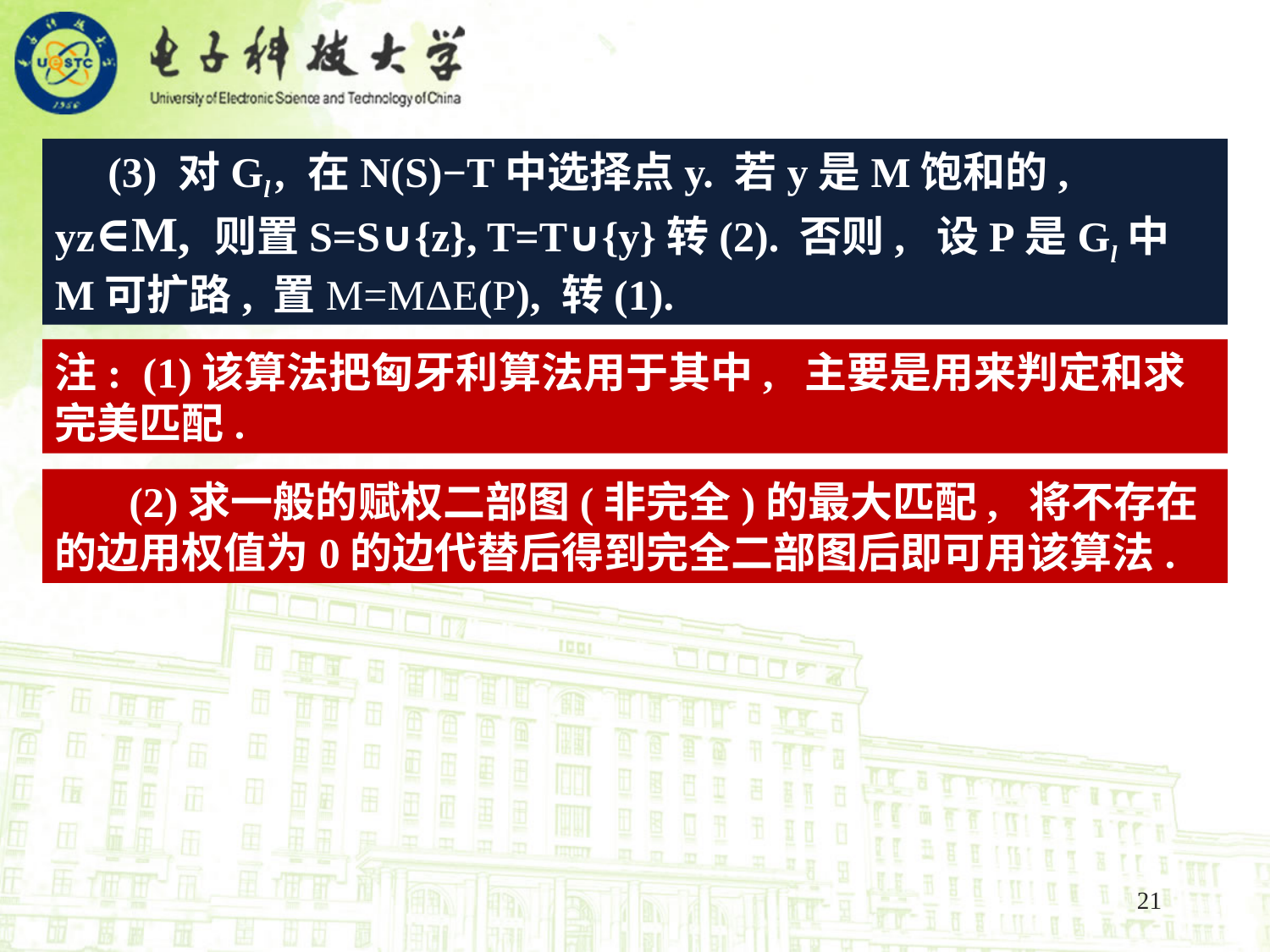

(3) 对Gl , 在N(S)−T中选择点y. 若y是M饱和的,  yz∈M, 则置S=S∪{z}, T=T∪{y}转(2). 否则,  设P是Gl中M可扩路, 置M=MΔE(P), 转(1).
注:  (1)该算法把匈牙利算法用于其中,  主要是用来判定和求完美匹配.
       (2)求一般的赋权二部图(非完全)的最大匹配,  将不存在的边用权值为0的边代替后得到完全二部图后即可用该算法.
21